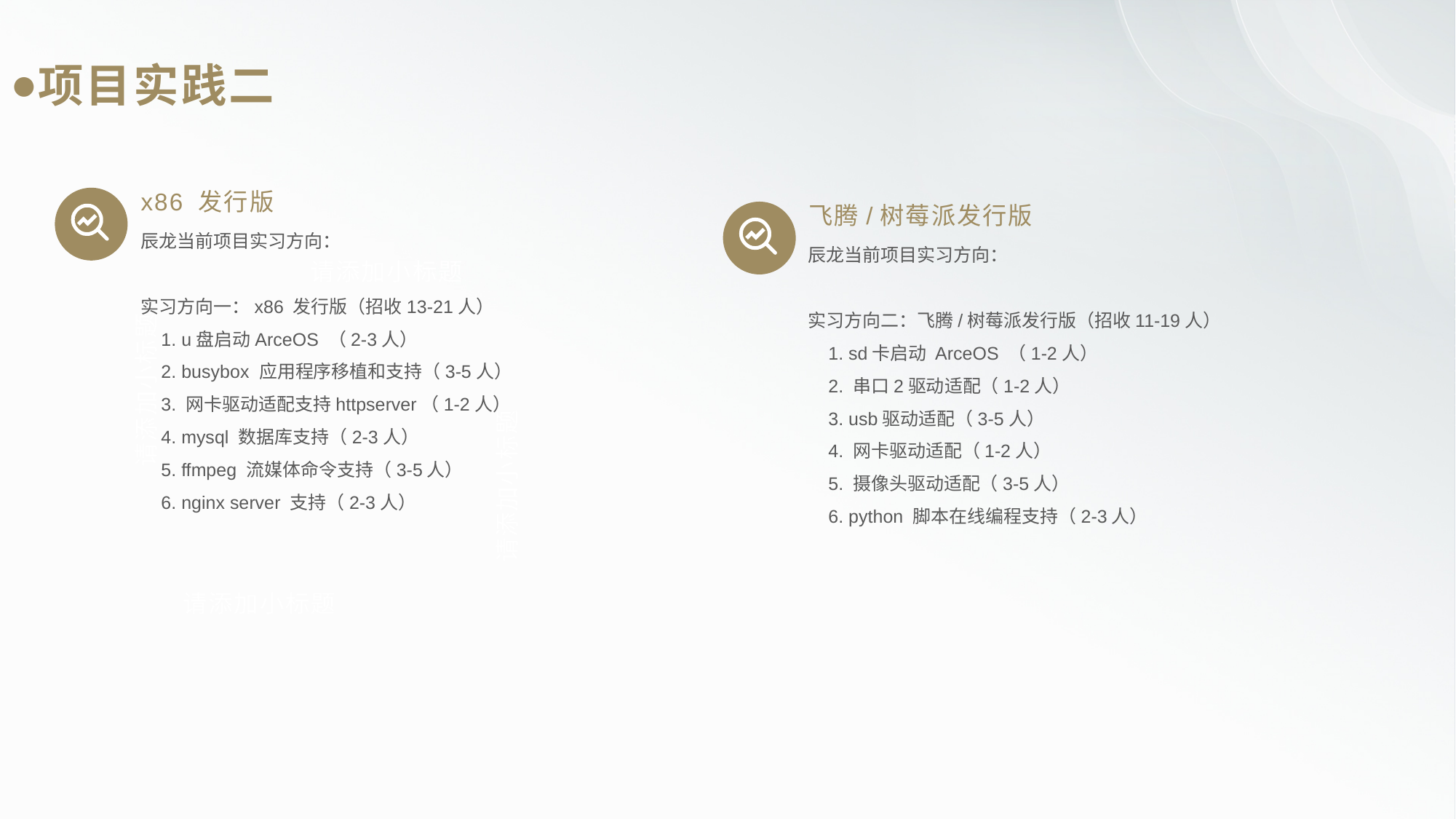

项目实践二
x86 发行版
辰龙当前项目实习方向：

实习方向一：x86 发行版（招收13-21人）
    1. u盘启动ArceOS （2-3人）
    2. busybox 应用程序移植和支持（3-5人）
    3. 网卡驱动适配支持httpserver（1-2人）
    4. mysql 数据库支持（2-3人）
    5. ffmpeg 流媒体命令支持（3-5人）
    6. nginx server 支持（2-3人）

飞腾/树莓派发行版
辰龙当前项目实习方向：

实习方向二：飞腾/树莓派发行版（招收11-19人）
    1. sd卡启动 ArceOS （1-2人）
    2. 串口2驱动适配（1-2人）
    3. usb驱动适配（3-5人）
    4. 网卡驱动适配（1-2人）
    5. 摄像头驱动适配（3-5人）
    6. python 脚本在线编程支持（2-3人）

请添加小标题
请添加小标题
请添加小标题
请添加小标题